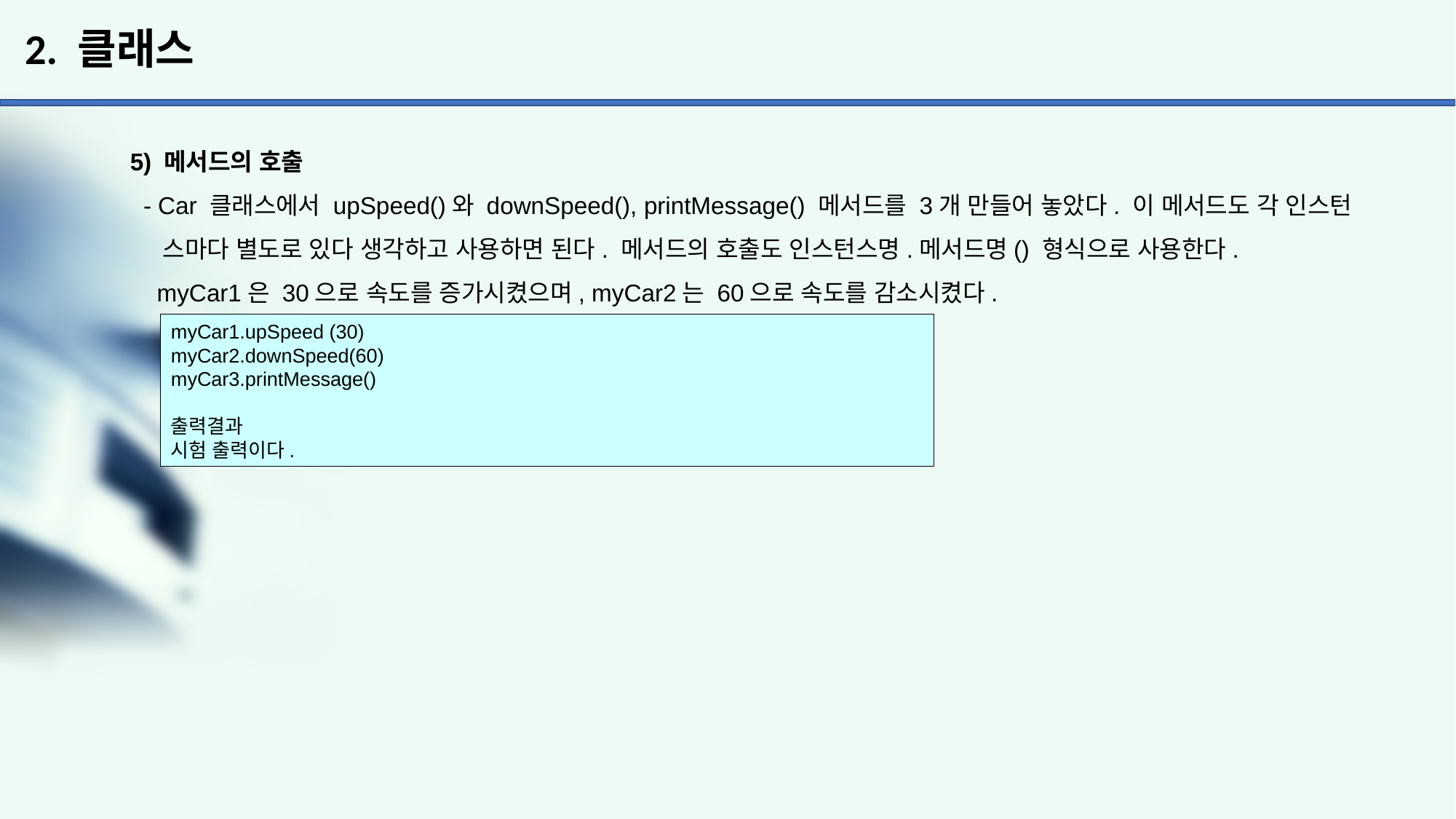

# 2. 클래스
5) 메서드의 호출
  - Car 클래스에서 upSpeed()와 downSpeed(), printMessage() 메서드를 3개 만들어 놓았다. 이 메서드도 각 인스턴
    스마다 별도로 있다 생각하고 사용하면 된다. 메서드의 호출도 인스턴스명.메서드명() 형식으로 사용한다.
    myCar1은 30으로 속도를 증가시켰으며, myCar2는 60으로 속도를 감소시켰다.

myCar1.upSpeed (30)
myCar2.downSpeed(60)
myCar3.printMessage()

출력결과
시험 출력이다.